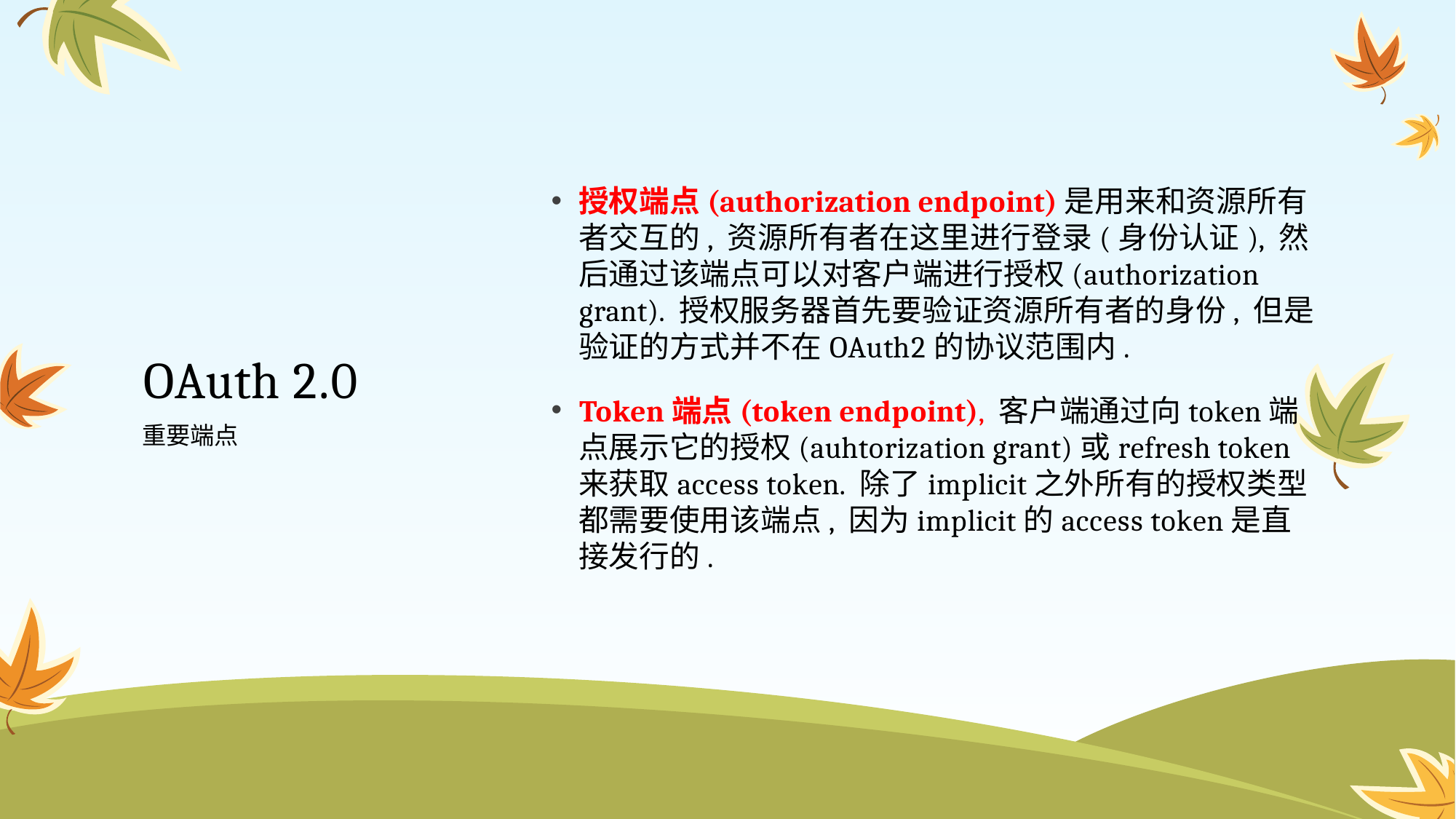

授权端点(authorization endpoint)是用来和资源所有者交互的, 资源所有者在这里进行登录(身份认证), 然后通过该端点可以对客户端进行授权(authorization grant). 授权服务器首先要验证资源所有者的身份, 但是验证的方式并不在OAuth2的协议范围内.
Token端点(token endpoint), 客户端通过向token端点展示它的授权(auhtorization grant)或refresh token来获取access token. 除了implicit之外所有的授权类型都需要使用该端点, 因为implicit的access token是直接发行的.

# OAuth 2.0
重要端点